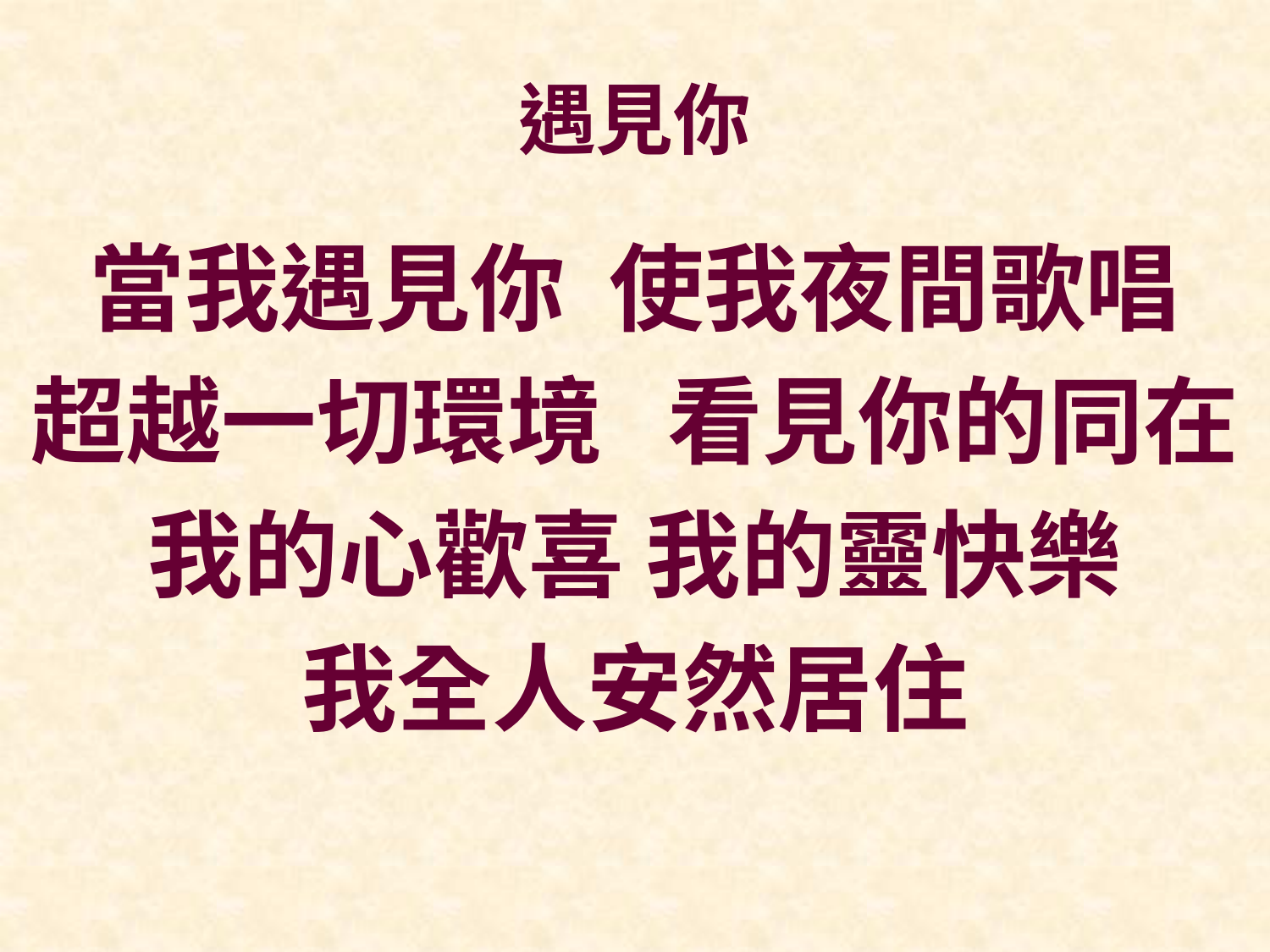

# 遇見你
當我遇見你  使我夜間歌唱
超越一切環境   看見你的同在
我的心歡喜 我的靈快樂
我全人安然居住